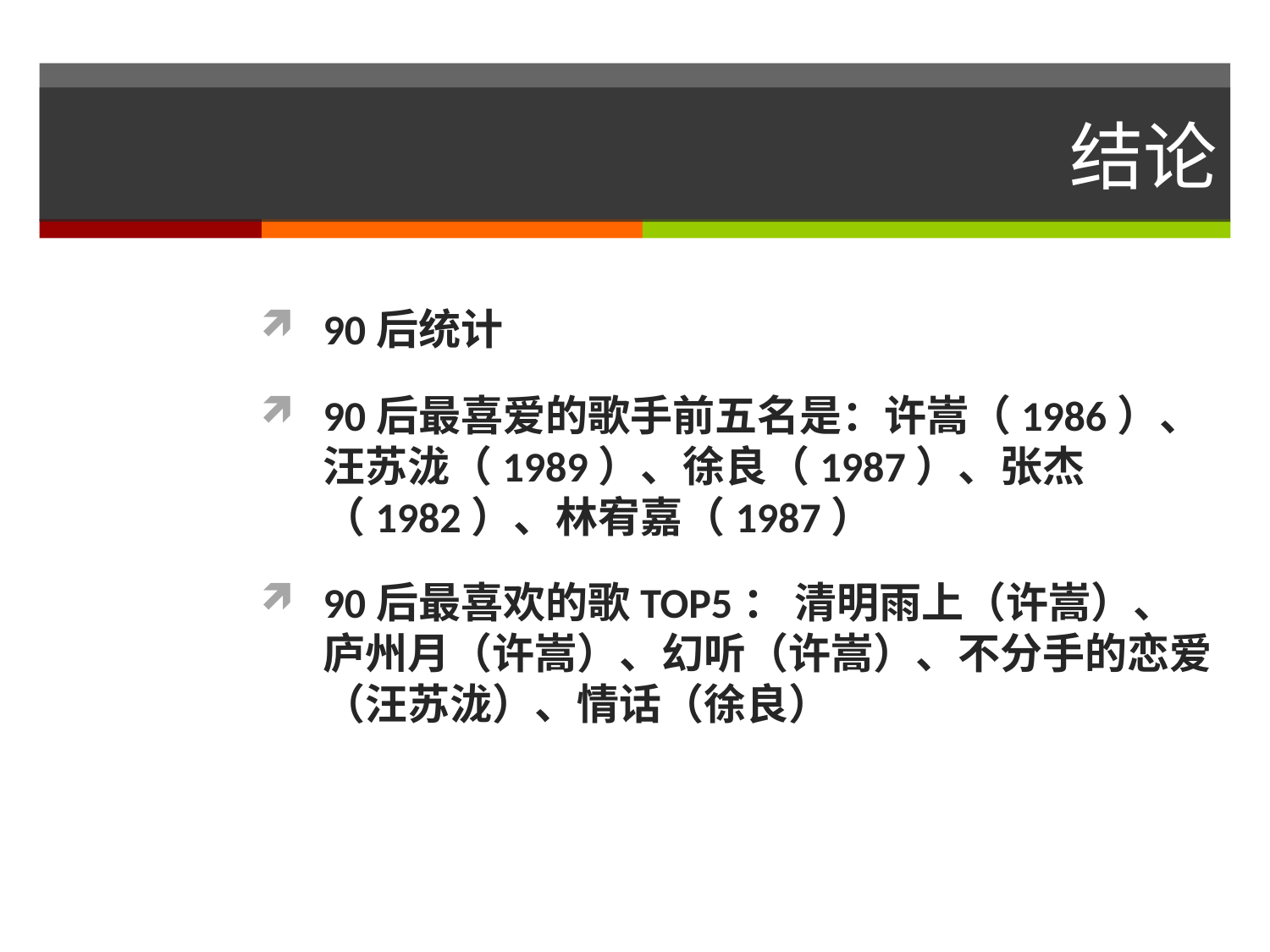

# 结论
90后统计
90后最喜爱的歌手前五名是：许嵩（1986）、汪苏泷（1989）、徐良（1987）、张杰（1982）、林宥嘉（1987）
90后最喜欢的歌TOP5： 清明雨上（许嵩）、庐州月（许嵩）、幻听（许嵩）、不分手的恋爱（汪苏泷）、情话（徐良）